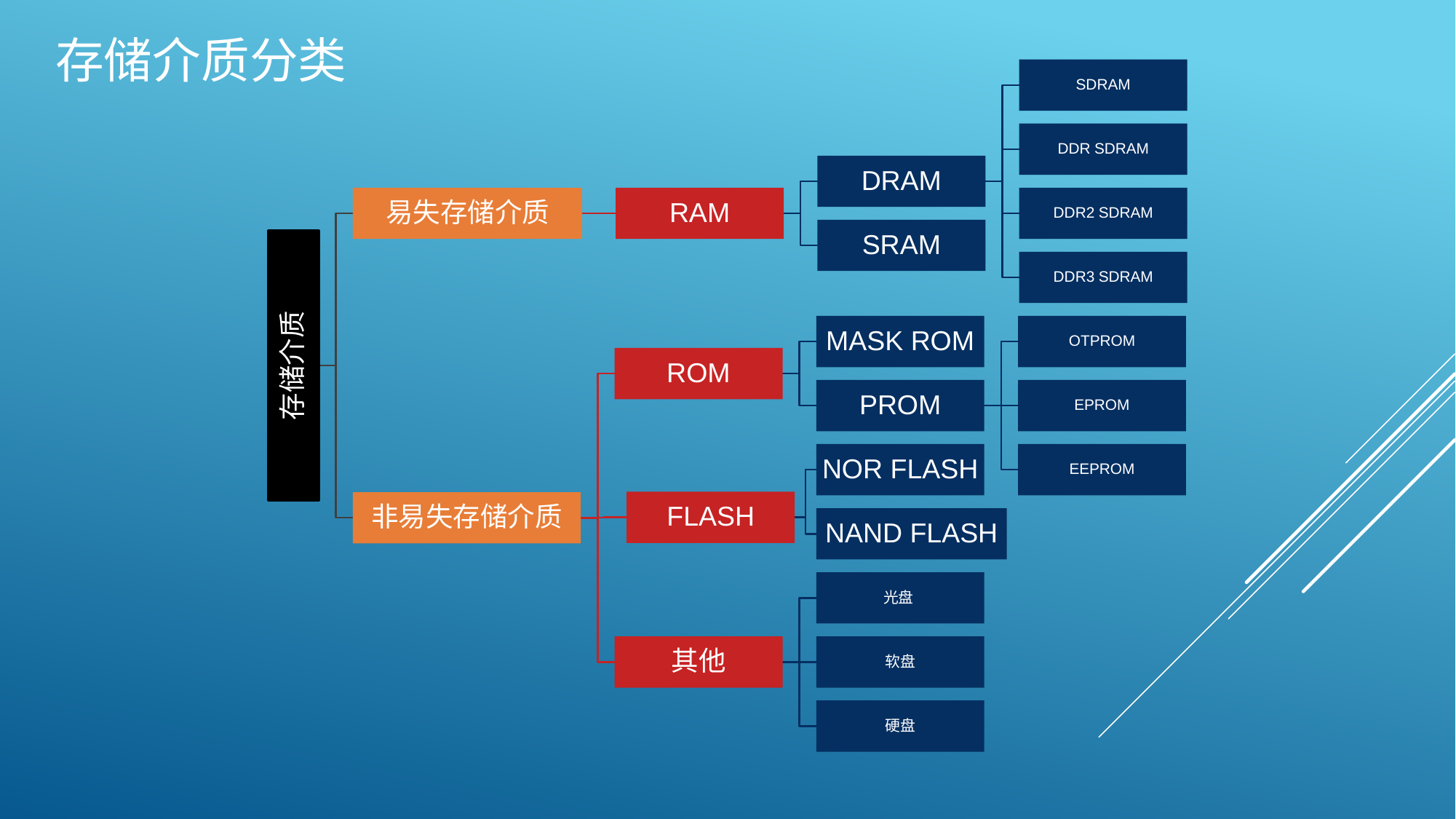

存储介质分类

存储介质
易失存储介质
RAM
DRAM
SDRAM
DDR SDRAM
DDR2 SDRAM
DDR3 SDRAM
SRAM
非易失存储介质
ROM
MASK ROM
PROM
OTPROM
EPROM
EEPROM
FLASH
NOR FLASH
NAND FLASH
其他
光盘
软盘
硬盘